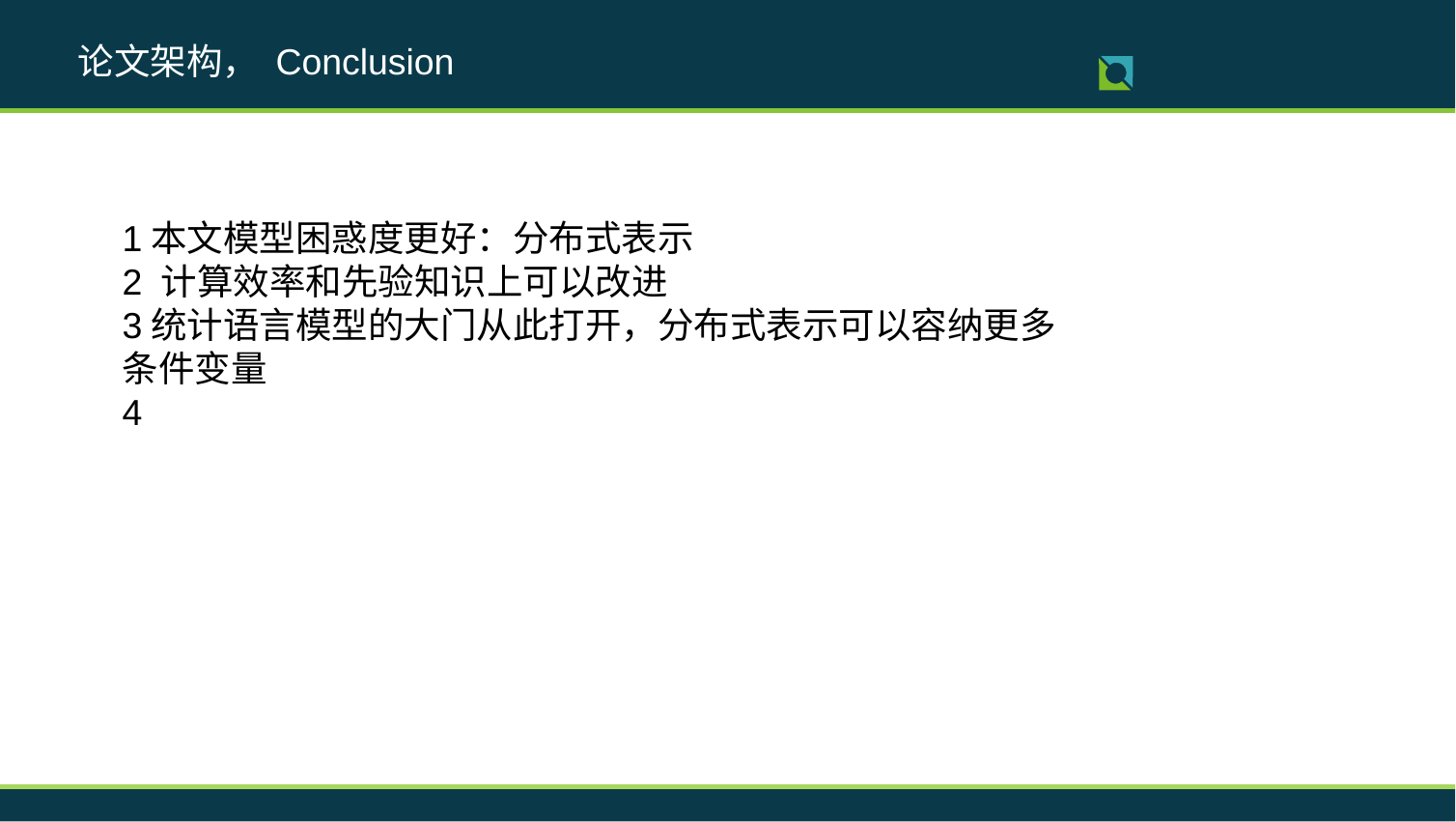

论文架构， Conclusion
1本文模型困惑度更好：分布式表示
2 计算效率和先验知识上可以改进
3统计语言模型的大门从此打开，分布式表示可以容纳更多条件变量
4